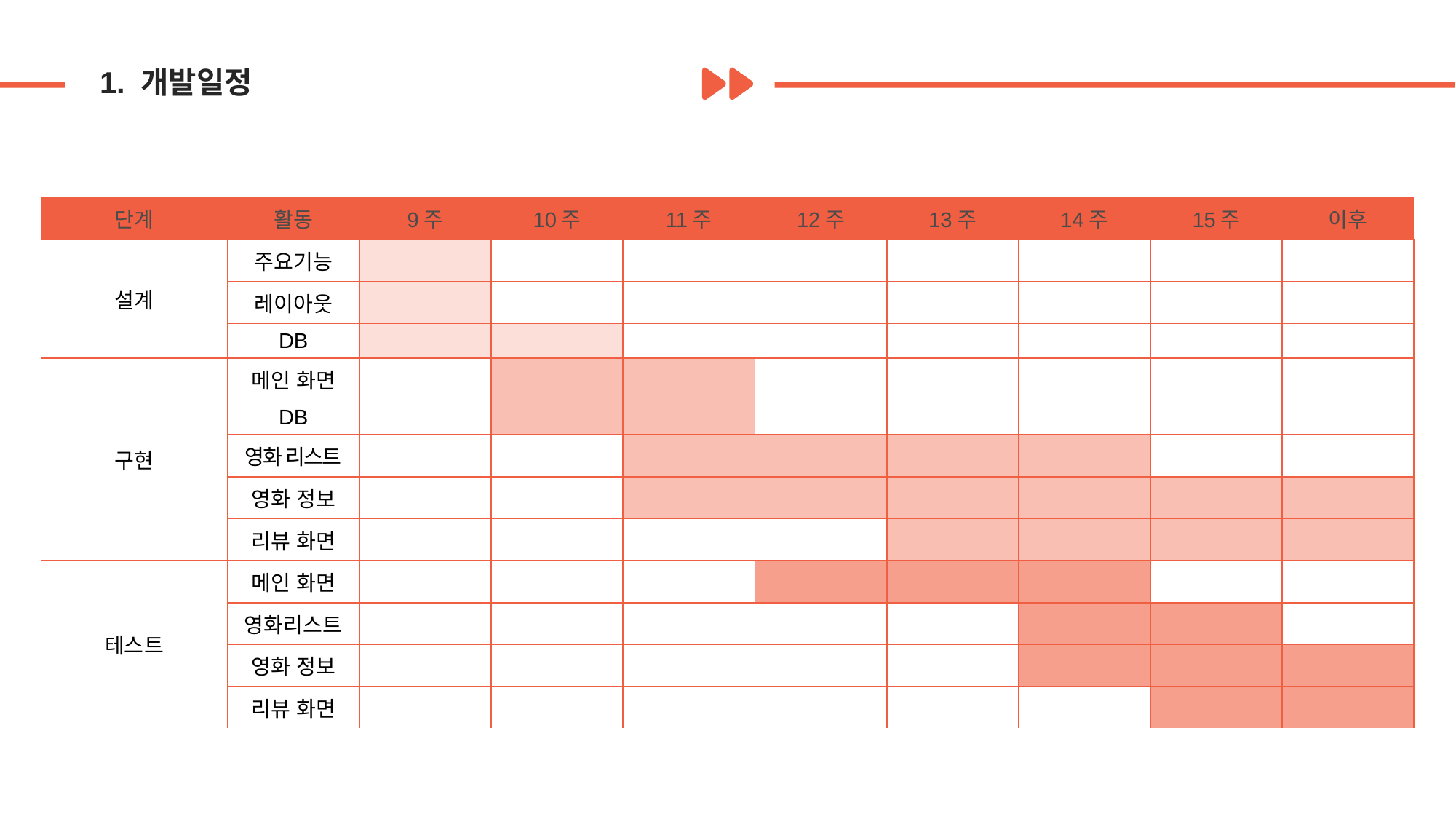

1. 개발일정
| 단계 | 활동 | 9주 | 10주 | 11주 | 12주 | 13주 | 14주 | 15주 | 이후 |
| --- | --- | --- | --- | --- | --- | --- | --- | --- | --- |
| 설계 | 주요기능 |  |  |  |  |  |  |  |  |
|  | 레이아웃 |  |  |  |  |  |  |  |  |
|  | DB |  |  |  |  |  |  |  |  |
| 구현 | 메인 화면 |  |  |  |  |  |  |  |  |
|  | DB |  |  |  |  |  |  |  |  |
|  | 영화 리스트 |  |  |  |  |  |  |  |  |
|  | 영화 정보 |  |  |  |  |  |  |  |  |
|  | 리뷰 화면 |  |  |  |  |  |  |  |  |
| 테스트 | 메인 화면 |  |  |  |  |  |  |  |  |
|  | 영화리스트 |  |  |  |  |  |  |  |  |
|  | 영화 정보 |  |  |  |  |  |  |  |  |
|  | 리뷰 화면 |  |  |  |  |  |  |  |  |